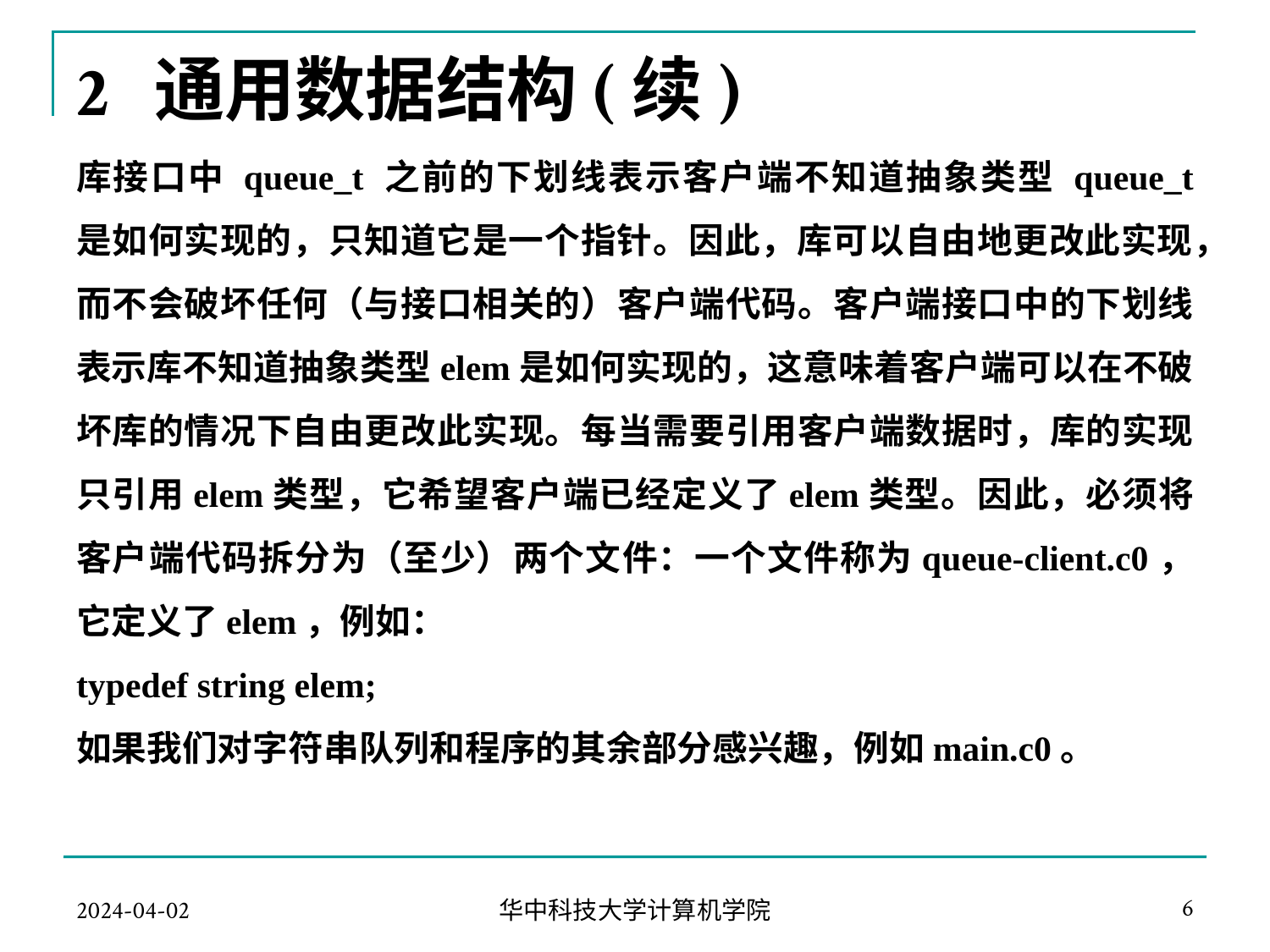

# 2  通用数据结构(续)
库接口中 queue_t 之前的下划线表示客户端不知道抽象类型 queue_t 是如何实现的，只知道它是一个指针。因此，库可以自由地更改此实现，而不会破坏任何（与接口相关的）客户端代码。客户端接口中的下划线表示库不知道抽象类型elem是如何实现的，这意味着客户端可以在不破坏库的情况下自由更改此实现。每当需要引用客户端数据时，库的实现只引用elem类型，它希望客户端已经定义了elem类型。因此，必须将客户端代码拆分为（至少）两个文件：一个文件称为queue-client.c0，它定义了elem，例如：
typedef string elem;
如果我们对字符串队列和程序的其余部分感兴趣，例如main.c0。

2024-04-02
6
华中科技大学计算机学院